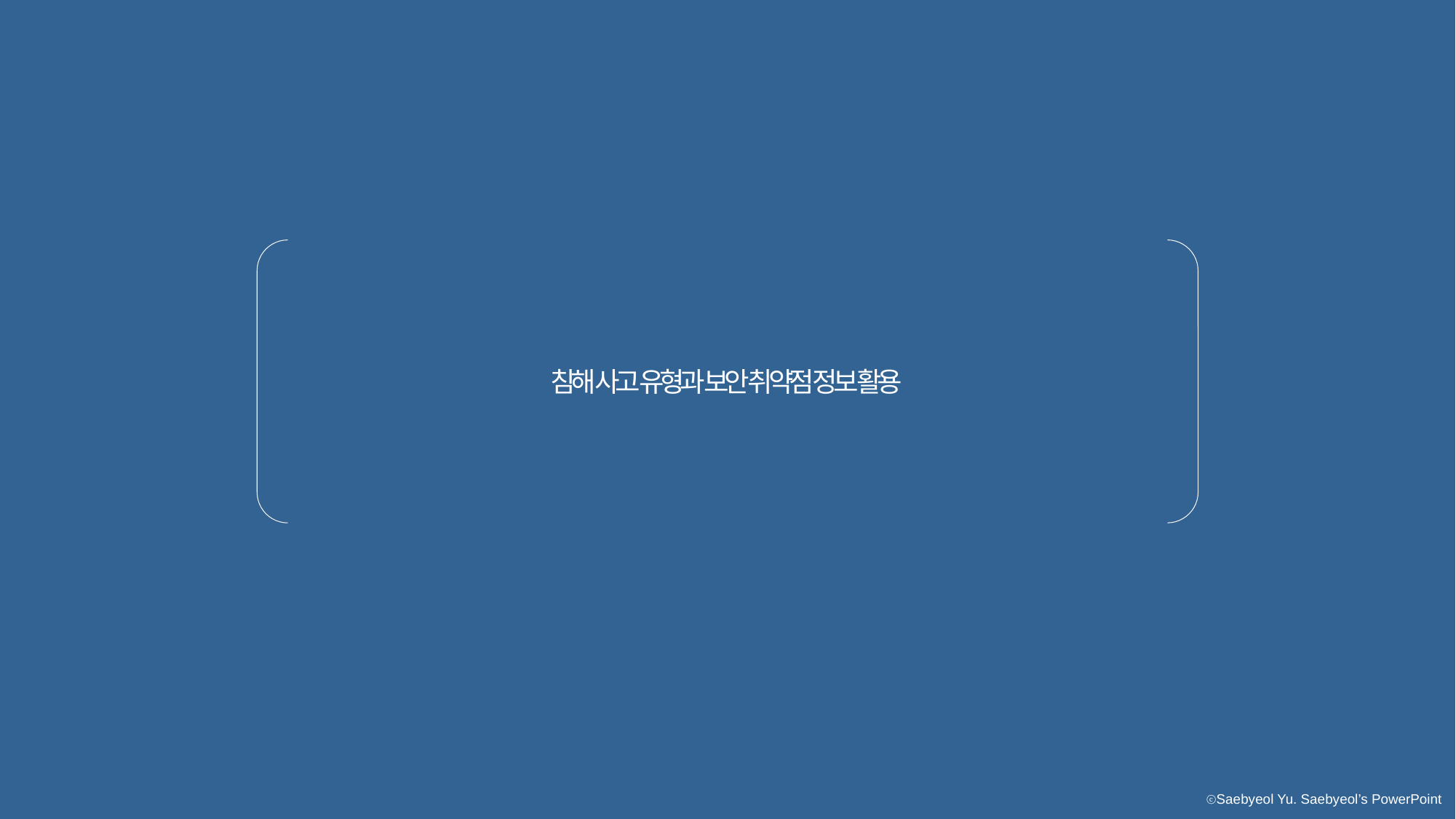

침해 사고 유형과 보안 취약점 정보 활용